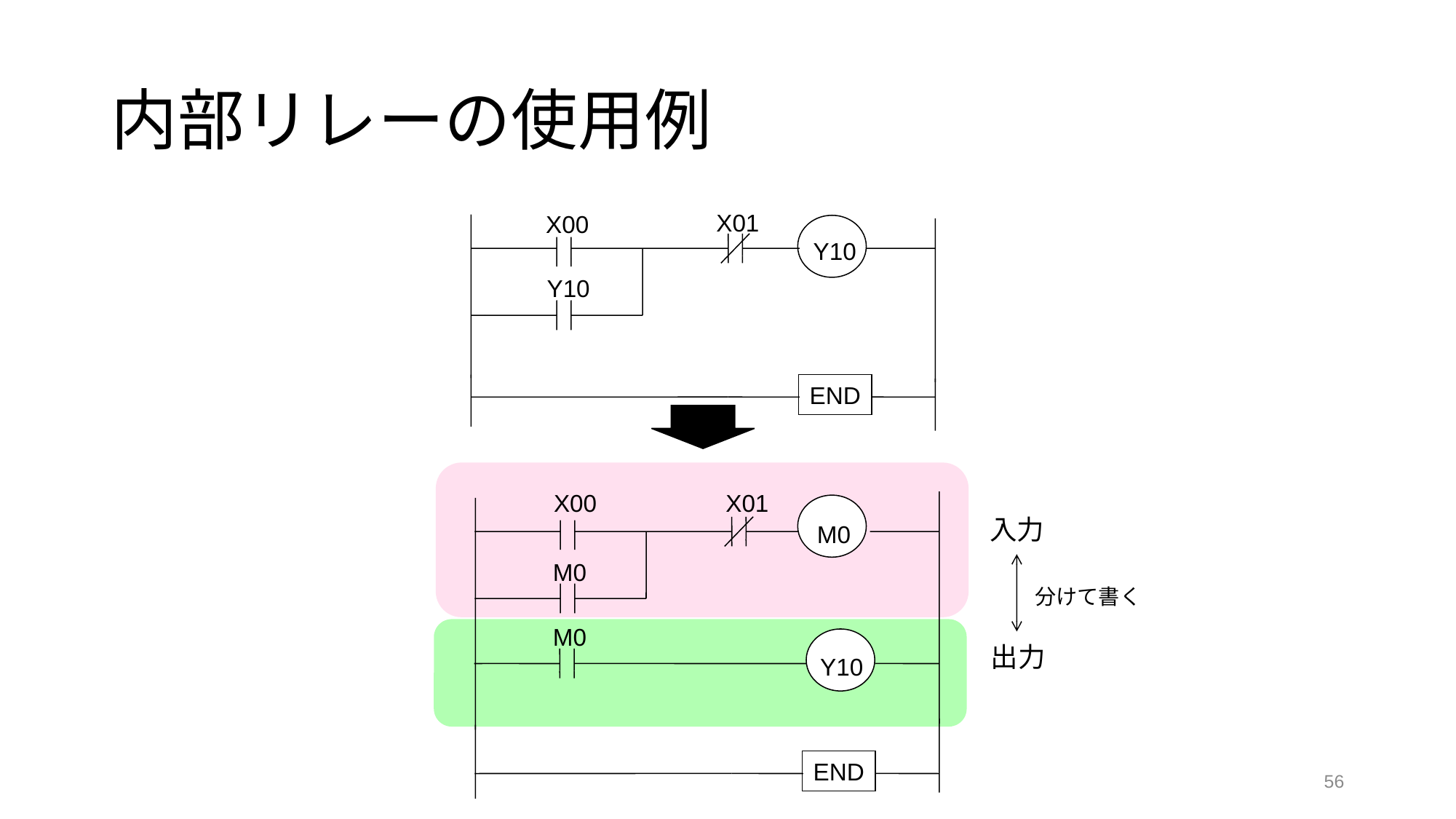

# 内部リレーの使用例
X01
X00

Y10

Y10

END

X00
X01

M0

M0

M0

Y10

END

入力

分けて書く

出力
56